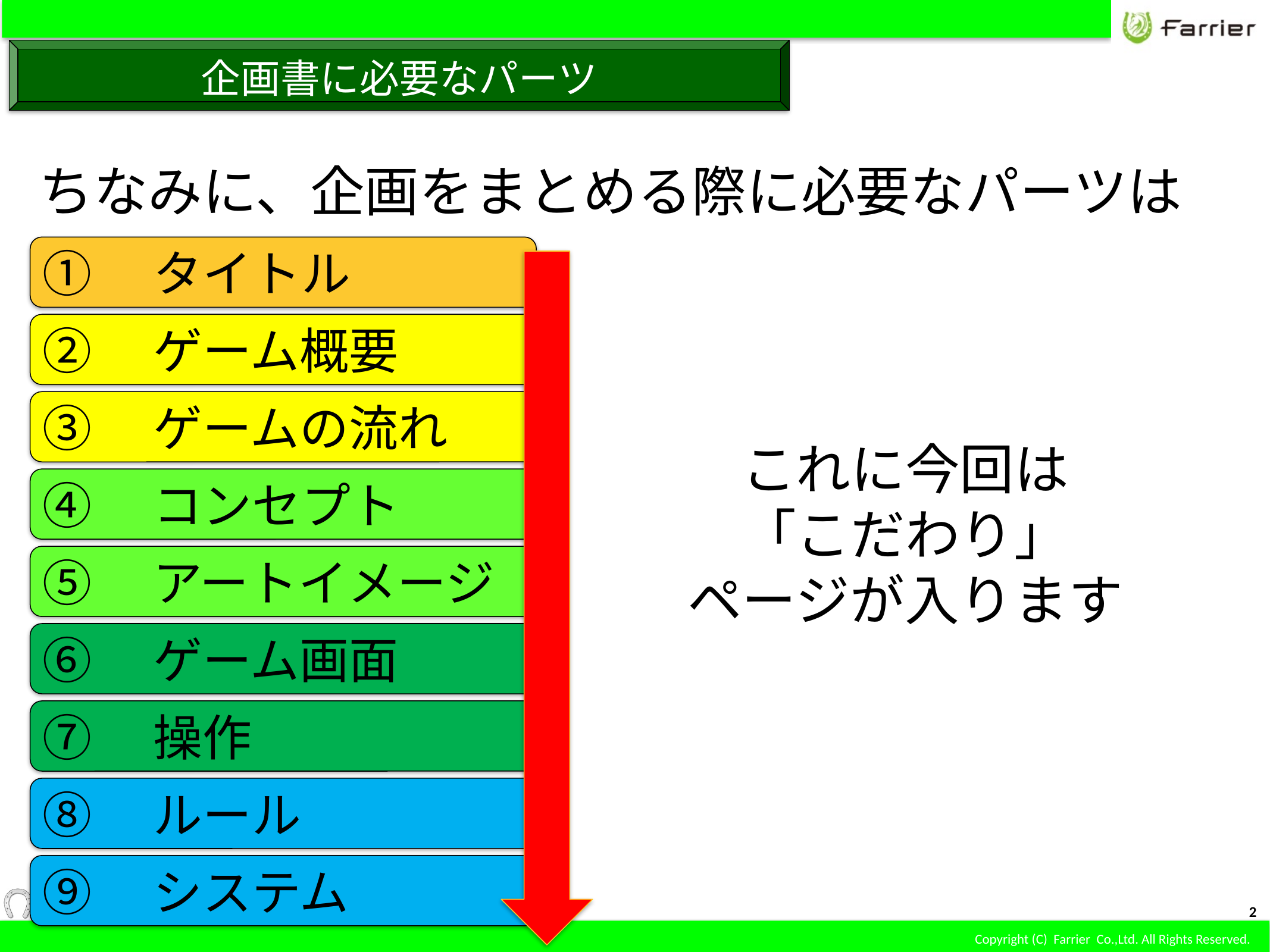

企画書に必要なパーツ
ちなみに、企画をまとめる際に必要なパーツは…
①　タイトル

②　ゲーム概要
③　ゲームの流れ
これに今回は
「こだわり」
ページが入ります
④　コンセプト
⑤　アートイメージ
⑥　ゲーム画面
⑦　操作
⑧　ルール
⑨　システム
2